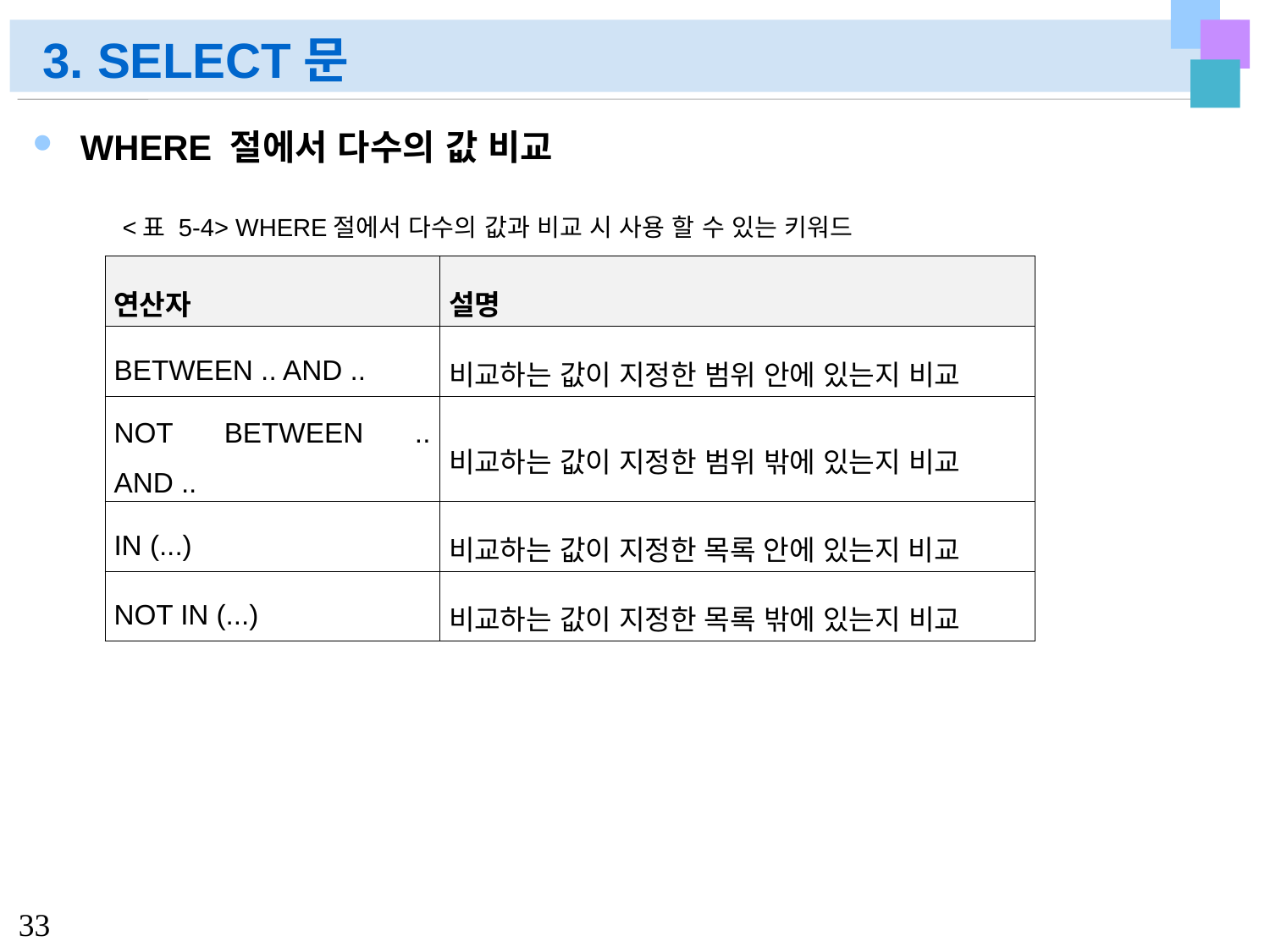

# 3. SELECT문
WHERE 절에서 다수의 값 비교

<표 5-4> WHERE절에서 다수의 값과 비교 시 사용 할 수 있는 키워드
| 연산자 | 설명 |
| --- | --- |
| BETWEEN .. AND .. | 비교하는 값이 지정한 범위 안에 있는지 비교 |
| NOT BETWEEN .. AND .. | 비교하는 값이 지정한 범위 밖에 있는지 비교 |
| IN (...) | 비교하는 값이 지정한 목록 안에 있는지 비교 |
| NOT IN (...) | 비교하는 값이 지정한 목록 밖에 있는지 비교 |